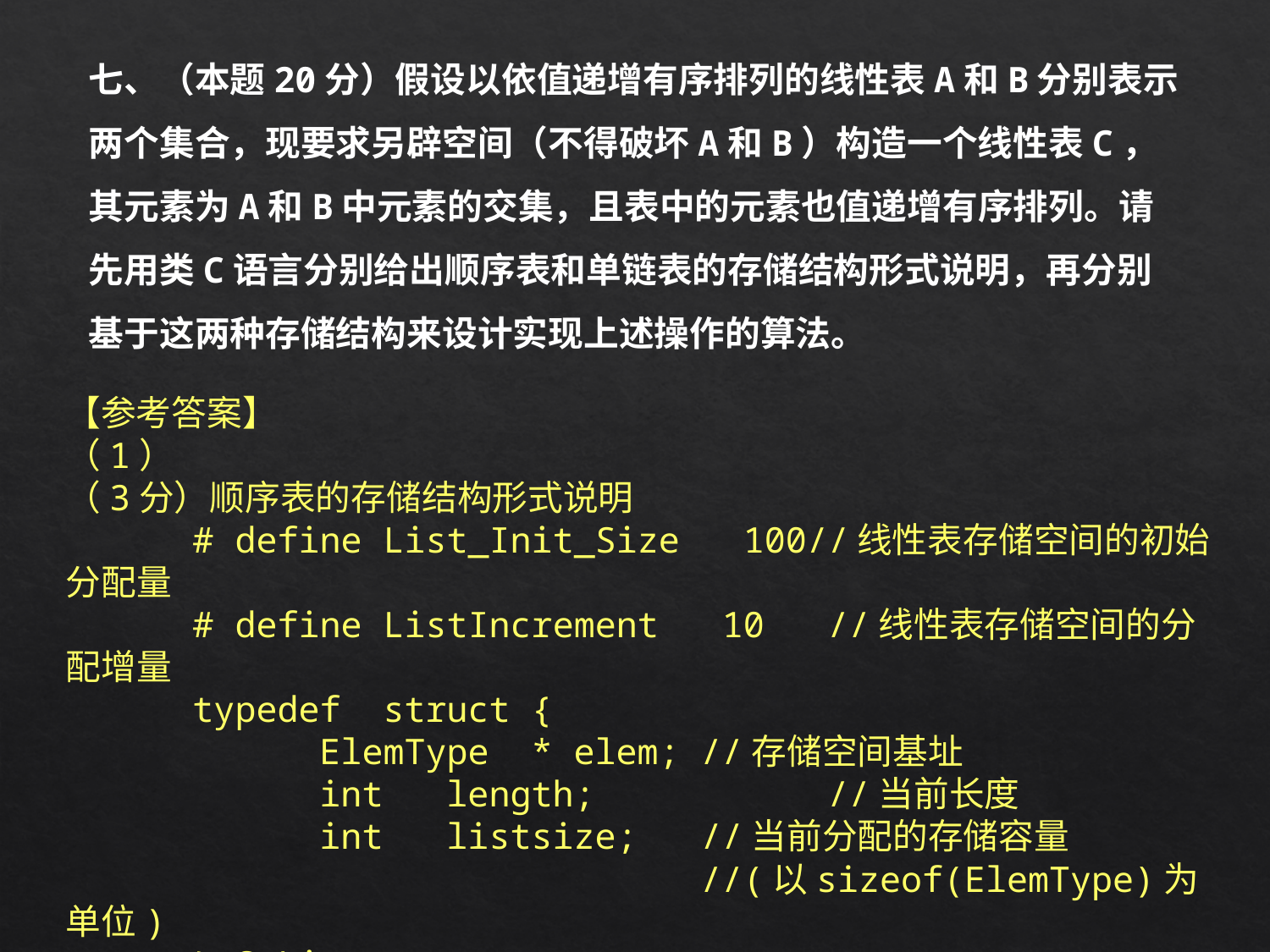

七、（本题20分）假设以依值递增有序排列的线性表A和B分别表示两个集合，现要求另辟空间（不得破坏A和B）构造一个线性表C，其元素为A和B中元素的交集，且表中的元素也值递增有序排列。请先用类C语言分别给出顺序表和单链表的存储结构形式说明，再分别基于这两种存储结构来设计实现上述操作的算法。
【参考答案】
（1）
（3分）顺序表的存储结构形式说明
	# define List_Init_Size   100//线性表存储空间的初始分配量
	# define ListIncrement   10	//线性表存储空间的分配增量
	typedef  struct {
		ElemType  * elem;	//存储空间基址
		int	length;		//当前长度
		int	listsize;   //当前分配的存储容量
					//(以sizeof(ElemType)为单位)
	} SqList;